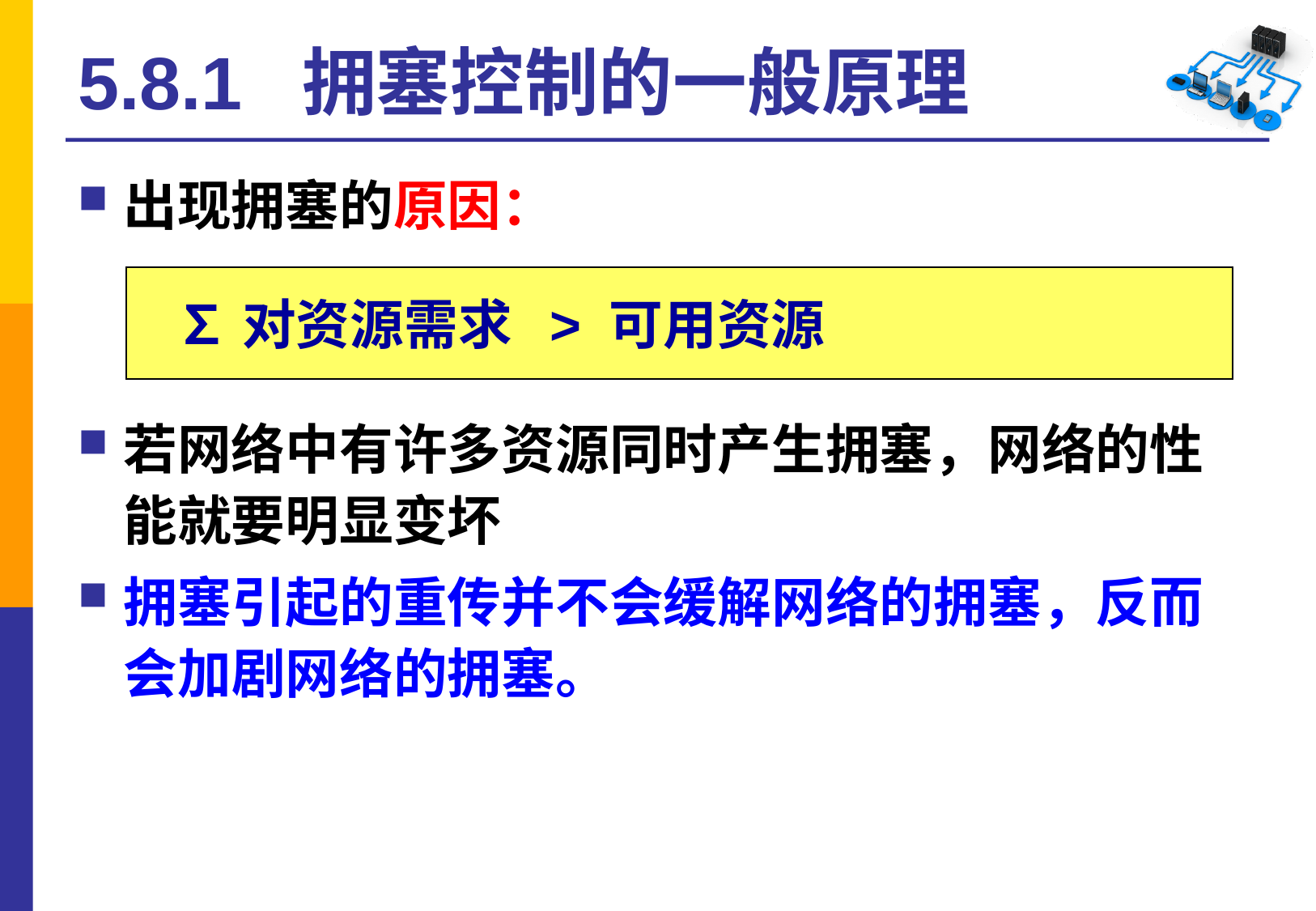

# 5.8.1  拥塞控制的一般原理
出现拥塞的原因：

若网络中有许多资源同时产生拥塞，网络的性能就要明显变坏
拥塞引起的重传并不会缓解网络的拥塞，反而会加剧网络的拥塞。

   ∑对资源需求  > 可用资源